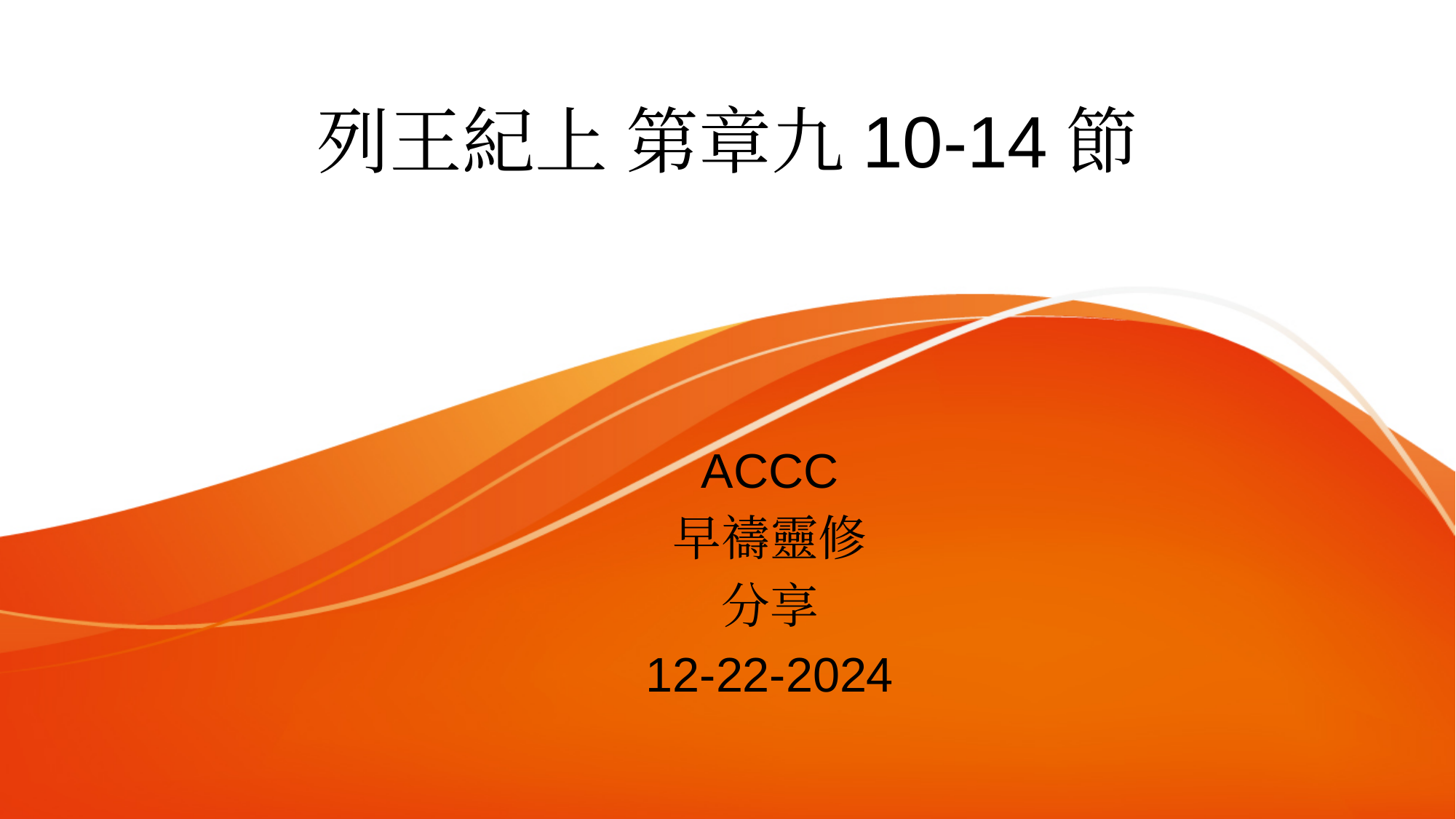

# 列王紀上 第章九10-14節
ACCC
早禱靈修
分享
12-22-2024